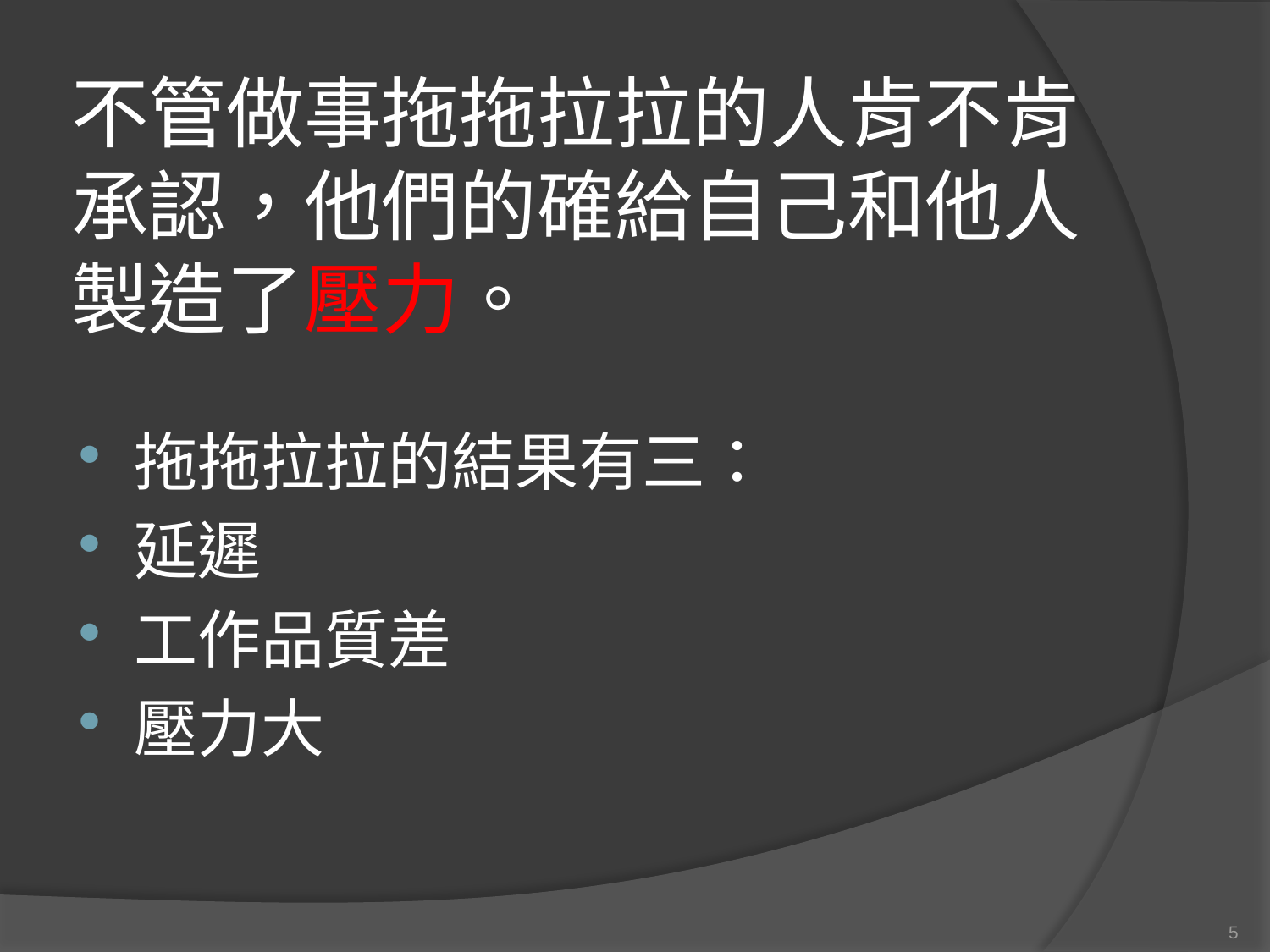

# 不管做事拖拖拉拉的人肯不肯承認，他們的確給自己和他人製造了壓力。
拖拖拉拉的結果有三：
延遲
工作品質差
壓力大

5